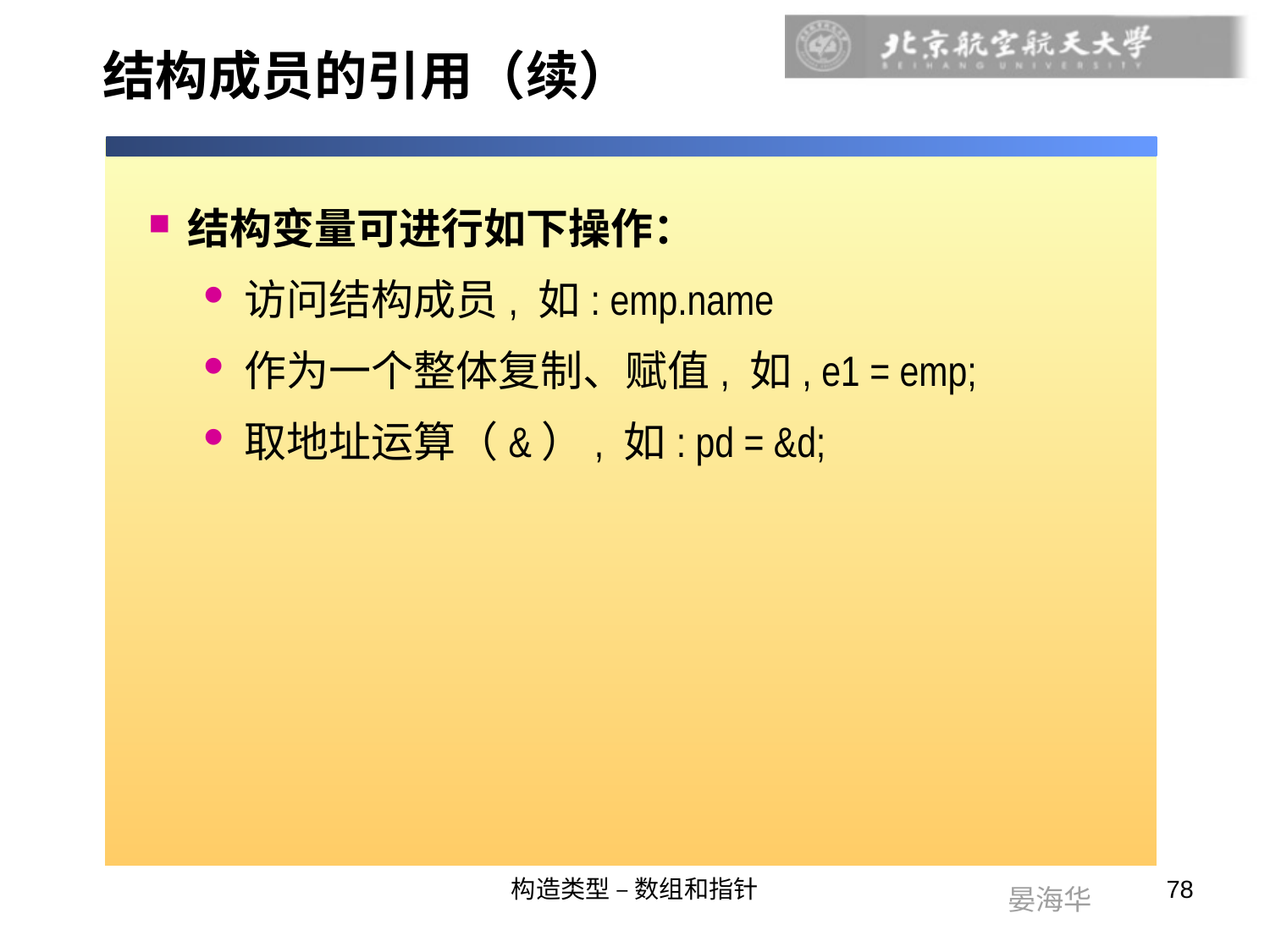

# 结构成员的引用（续）
结构变量可进行如下操作：
访问结构成员, 如: emp.name
作为一个整体复制、赋值, 如, e1 = emp;
取地址运算（&）, 如: pd = &d;
构造类型 – 数组和指针
78